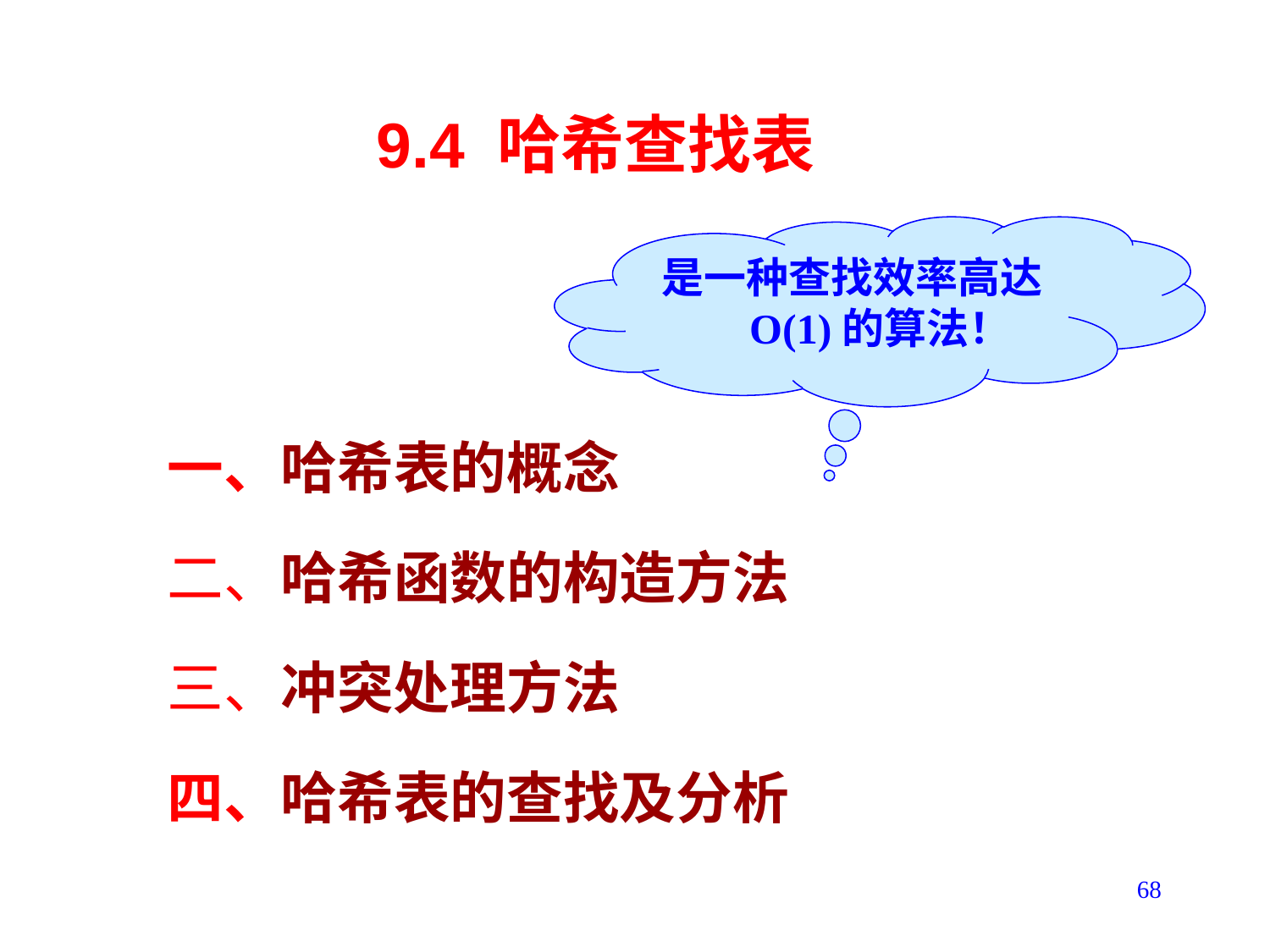

# 9.4 哈希查找表
是一种查找效率高达O(1)的算法！

一、哈希表的概念
二、哈希函数的构造方法
三、冲突处理方法
四、哈希表的查找及分析
68